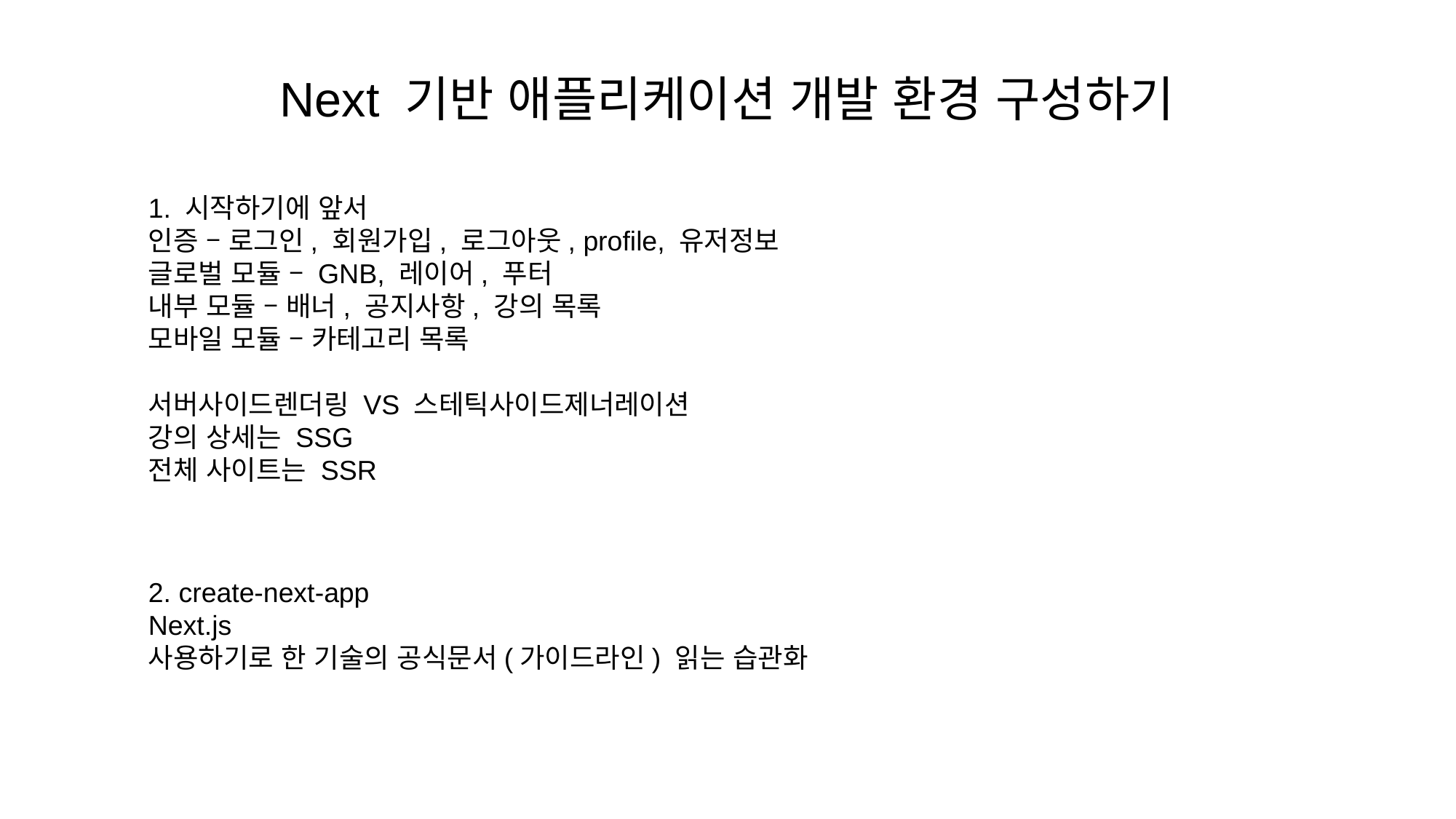

# Next 기반 애플리케이션 개발 환경 구성하기
1. 시작하기에 앞서
인증 – 로그인, 회원가입, 로그아웃, profile, 유저정보
글로벌 모듈 – GNB, 레이어, 푸터
내부 모듈 – 배너, 공지사항, 강의 목록
모바일 모듈 – 카테고리 목록

서버사이드렌더링 VS 스테틱사이드제너레이션
강의 상세는 SSG
전체 사이트는 SSR
2. create-next-app
Next.js
사용하기로 한 기술의 공식문서(가이드라인) 읽는 습관화